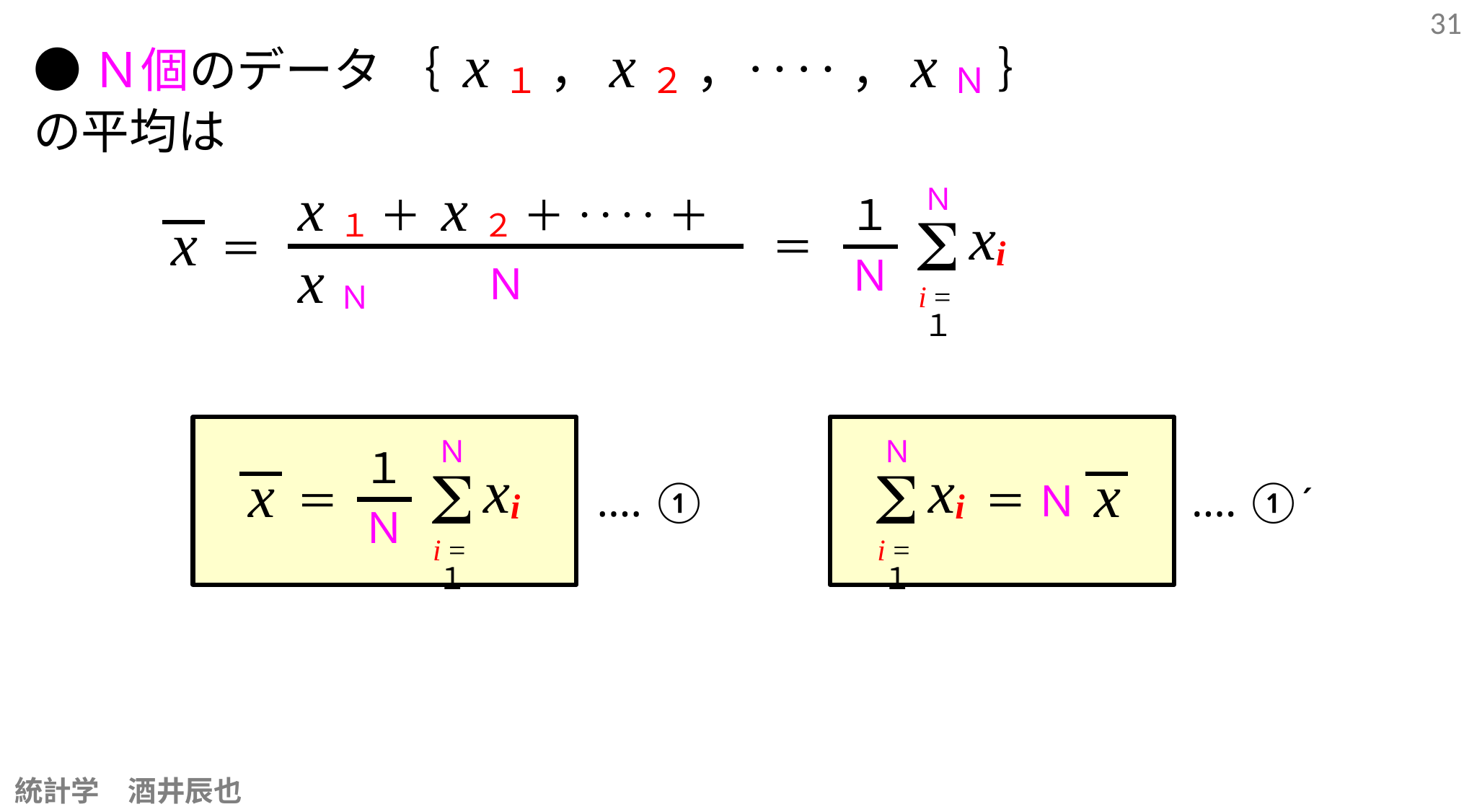

31
●Ｎ個のデータ ｛ x１ ，x２ ，‥‥ ，xＮ ｝ の平均は
x１ ＋ x２ ＋ ‥‥ ＋ xＮ
Ｎ
Ｎ
Σ
i =１
１
xi
Ｎ
x
＝
＝

Ｎ
Σ
i =１
１
xi
Ｎ
Ｎ
Σ
i =１
xi
x
x
Ｎ
＝
‥‥ ①
＝
‥‥ ①´
統計学　酒井辰也